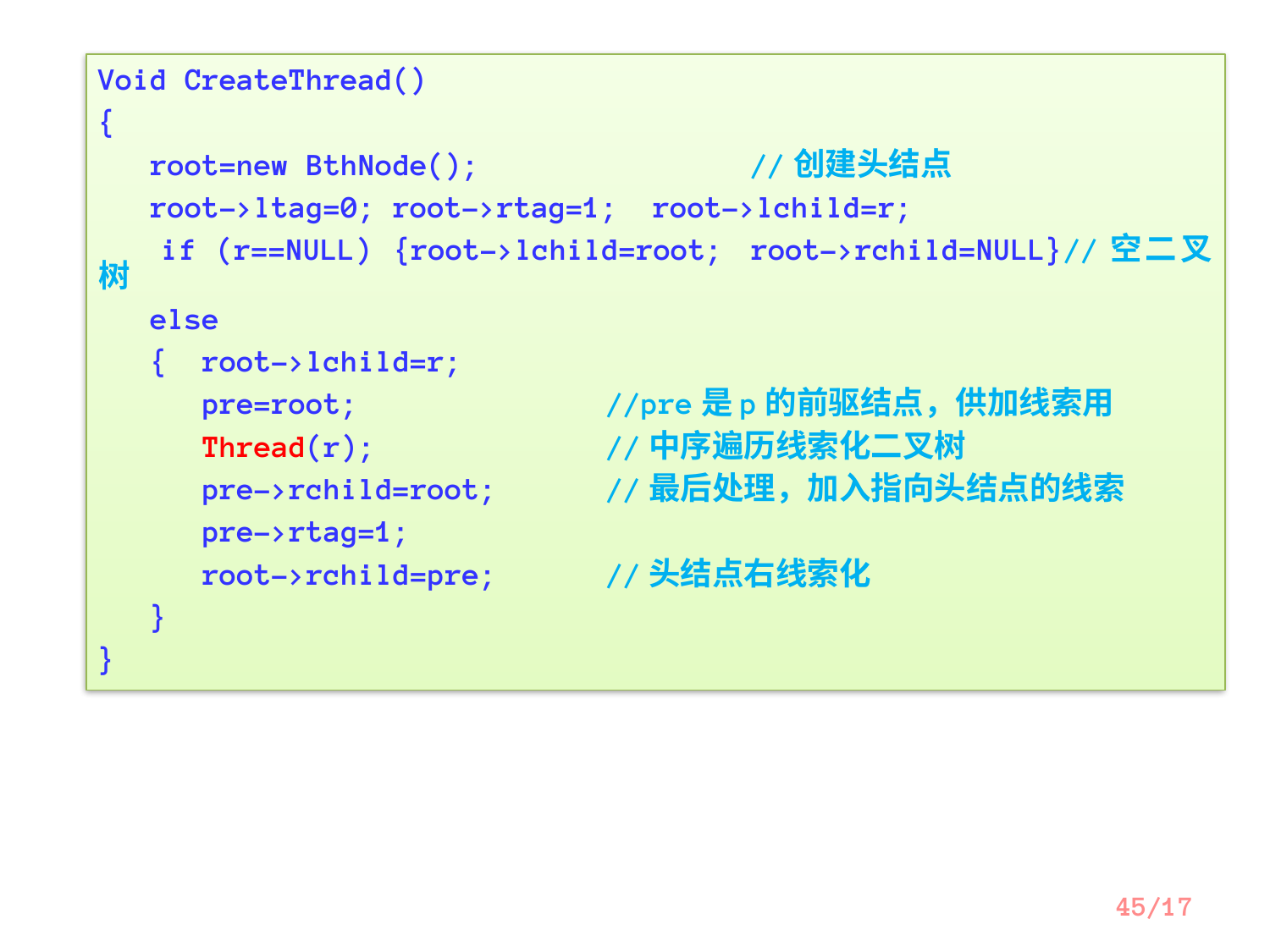

Void CreateThread()
{
   root=new BthNode();		 //创建头结点
   root->ltag=0; root->rtag=1;  root->lchild=r;
   if (r==NULL) {root->lchild=root;	root->rchild=NULL}//空二叉树
   else
   {  root->lchild=r;
      pre=root;             	//pre是p的前驱结点，供加线索用
      Thread(r);   		//中序遍历线索化二叉树
      pre->rchild=root;    	//最后处理，加入指向头结点的线索
      pre->rtag=1;
      root->rchild=pre;    	//头结点右线索化
   }
}
45/17